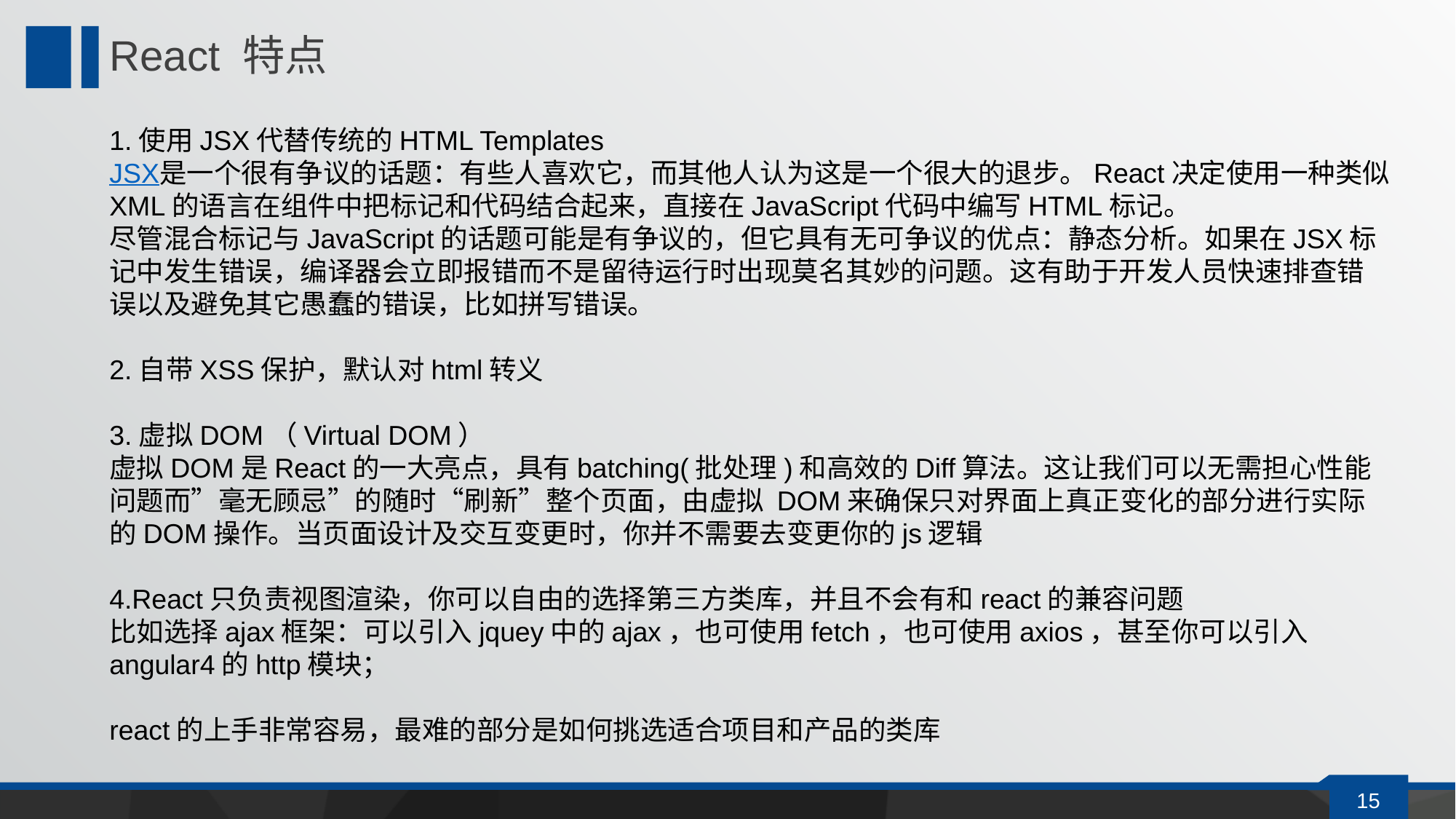

延迟符
# React 特点
1.使用JSX代替传统的HTML Templates
JSX是一个很有争议的话题：有些人喜欢它，而其他人认为这是一个很大的退步。React决定使用一种类似XML的语言在组件中把标记和代码结合起来，直接在JavaScript代码中编写HTML标记。
尽管混合标记与JavaScript的话题可能是有争议的，但它具有无可争议的优点：静态分析。如果在JSX标记中发生错误，编译器会立即报错而不是留待运行时出现莫名其妙的问题。这有助于开发人员快速排查错误以及避免其它愚蠢的错误，比如拼写错误。

2.自带XSS保护，默认对html转义

3.虚拟DOM（Virtual DOM）
虚拟DOM是React的一大亮点，具有batching(批处理)和高效的Diff算法。这让我们可以无需担心性能问题而”毫无顾忌”的随时“刷新”整个页面，由虚拟 DOM来确保只对界面上真正变化的部分进行实际的DOM操作。当页面设计及交互变更时，你并不需要去变更你的js逻辑

4.React只负责视图渲染，你可以自由的选择第三方类库，并且不会有和react的兼容问题
比如选择ajax框架：可以引入jquey中的ajax，也可使用fetch，也可使用axios，甚至你可以引入angular4的http模块；

react的上手非常容易，最难的部分是如何挑选适合项目和产品的类库